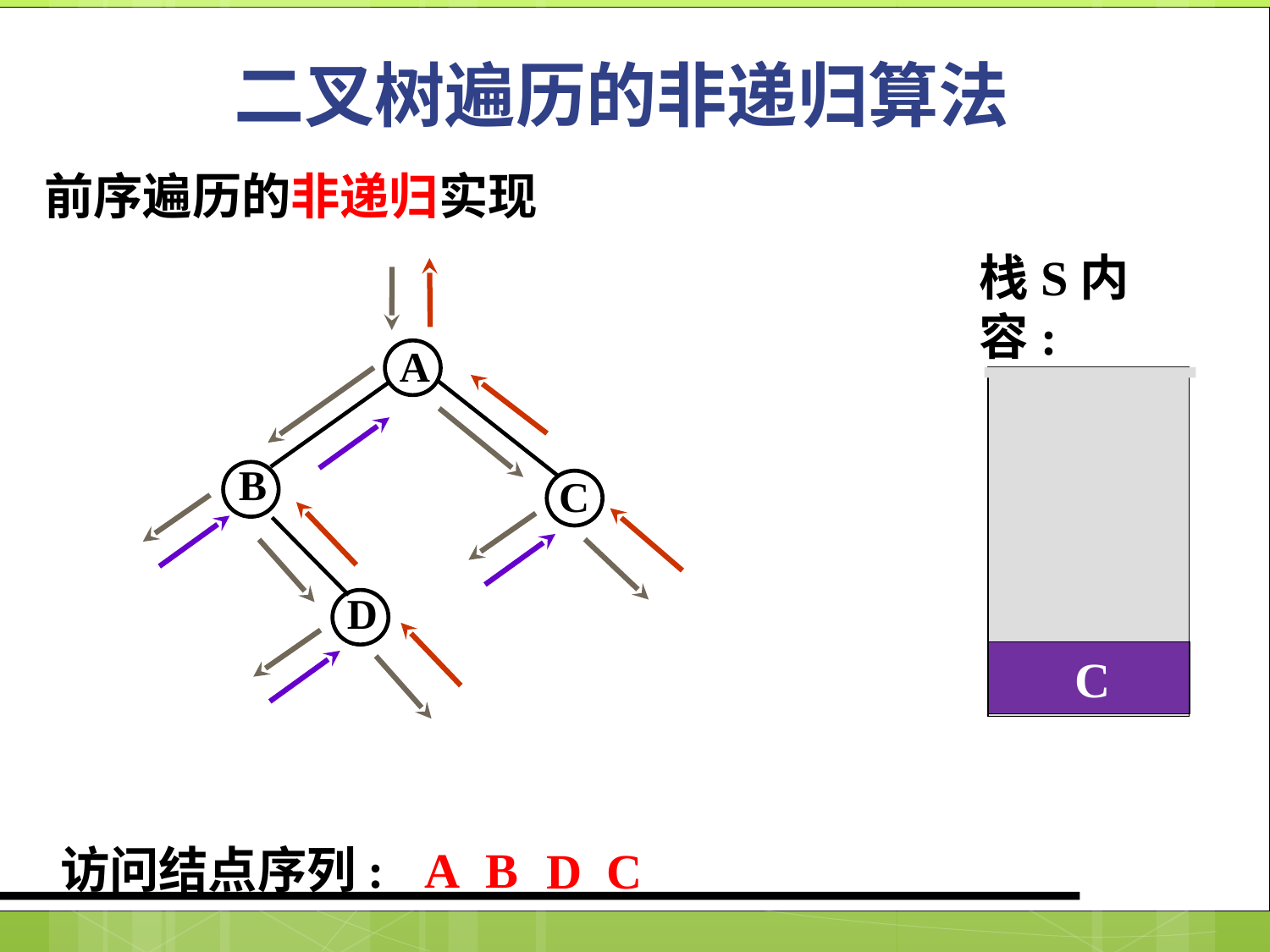

二叉树遍历的非递归算法
前序遍历的非递归实现

栈S内容:

A

B

C

D

      C

访问结点序列:
A
B
D
C